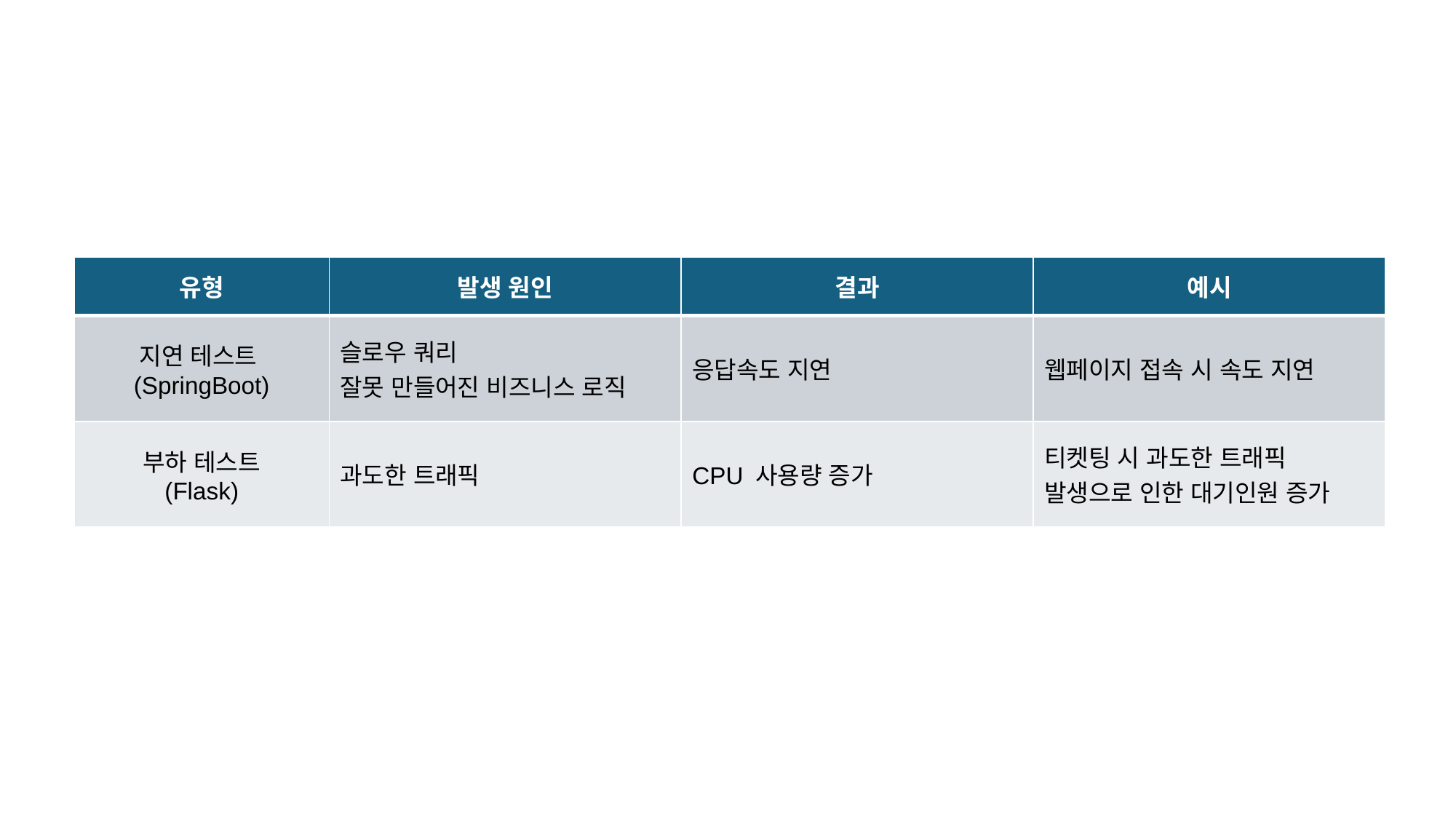

| 유형 | 발생 원인 | 결과 | 예시 |
| --- | --- | --- | --- |
| 지연 테스트(SpringBoot) | 슬로우 쿼리 잘못 만들어진 비즈니스 로직 | 응답속도 지연 | 웹페이지 접속 시 속도 지연 |
| 부하 테스트 (Flask) | 과도한 트래픽 | CPU 사용량 증가 | 티켓팅 시 과도한 트래픽 발생으로 인한 대기인원 증가 |